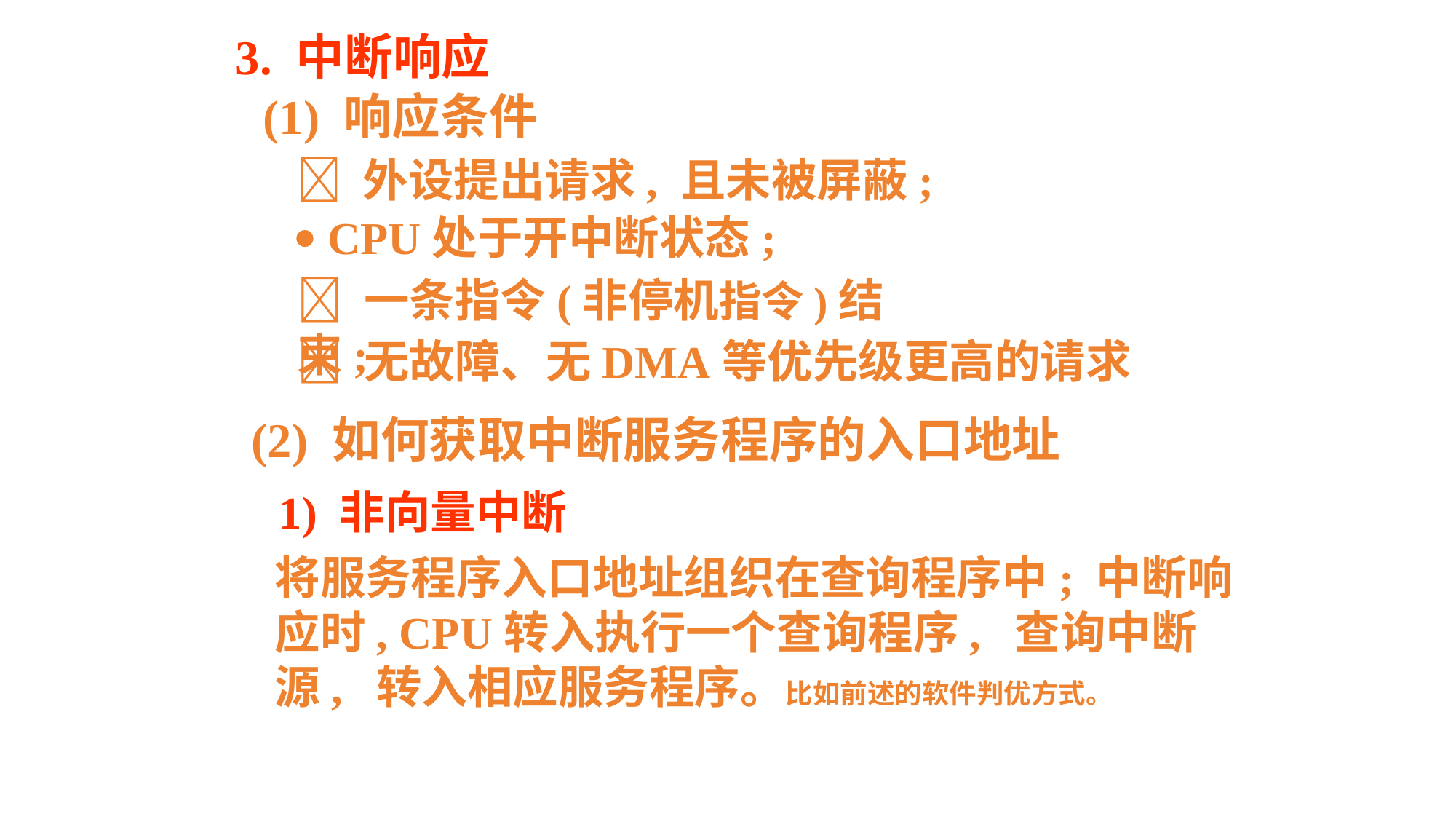

3. 中断响应
(1) 响应条件
• 外设提出请求, 且未被屏蔽;
• CPU处于开中断状态;
• 一条指令(非停机指令)结束;
• 无故障、无DMA等优先级更高的请求
(2) 如何获取中断服务程序的入口地址
1) 非向量中断
将服务程序入口地址组织在查询程序中; 中断响应时, CPU转入执行一个查询程序,  查询中断源,  转入相应服务程序。比如前述的软件判优方式。